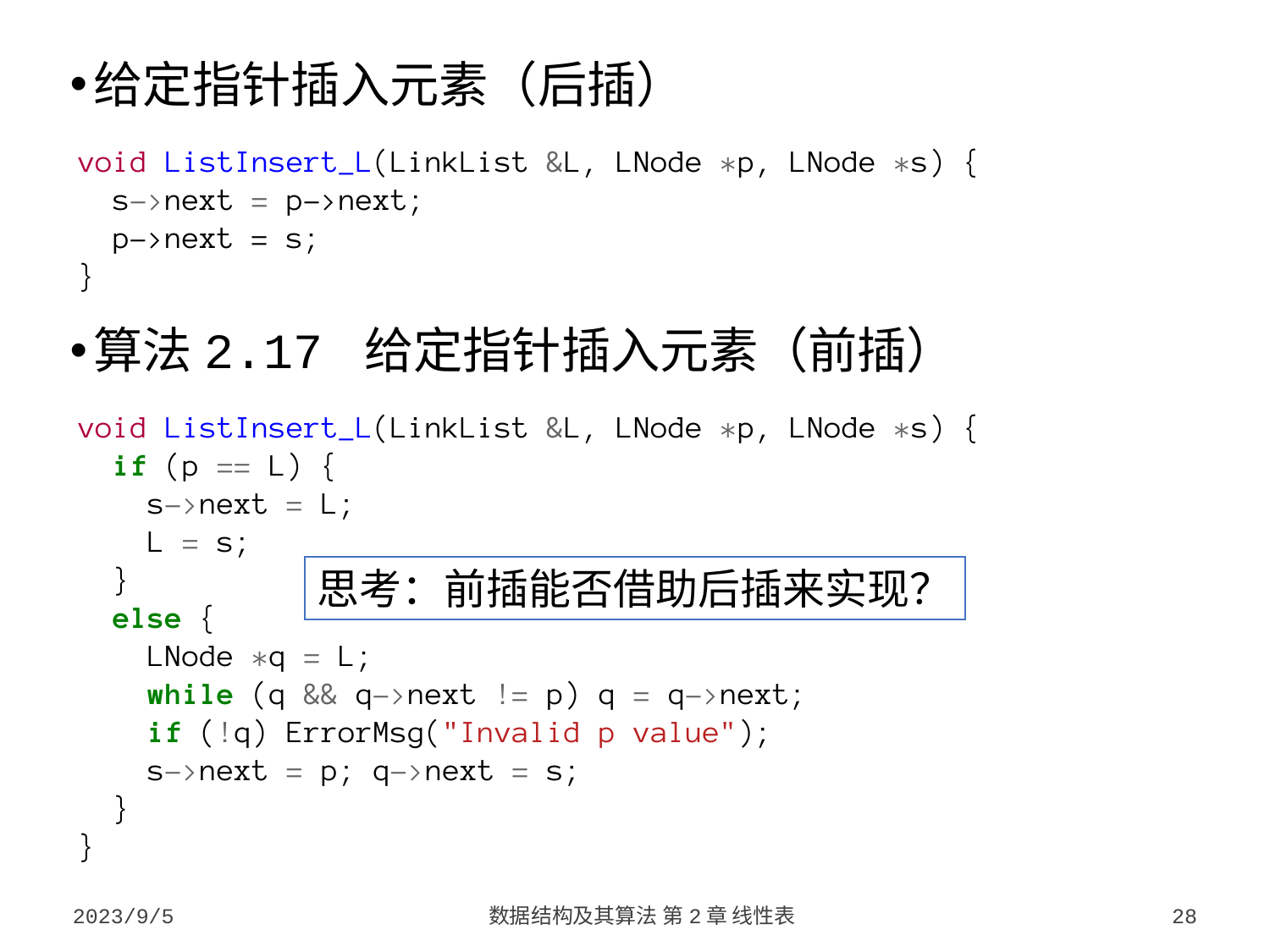

给定指针插入元素（后插）

算法2.17 给定指针插入元素（前插）
void ListInsert_L(LinkList &L, LNode *p, LNode *s) {
  s->next = p->next;
  p->next = s;
}
void ListInsert_L(LinkList &L, LNode *p, LNode *s) {
  if (p == L) {
    s->next = L;
    L = s;
  }
  else {
    LNode *q = L;
    while (q && q->next != p) q = q->next;
    if (!q) ErrorMsg("Invalid p value");
    s->next = p; q->next = s;
  }
}
思考：前插能否借助后插来实现？
2023/9/5
数据结构及其算法 第2章 线性表
28